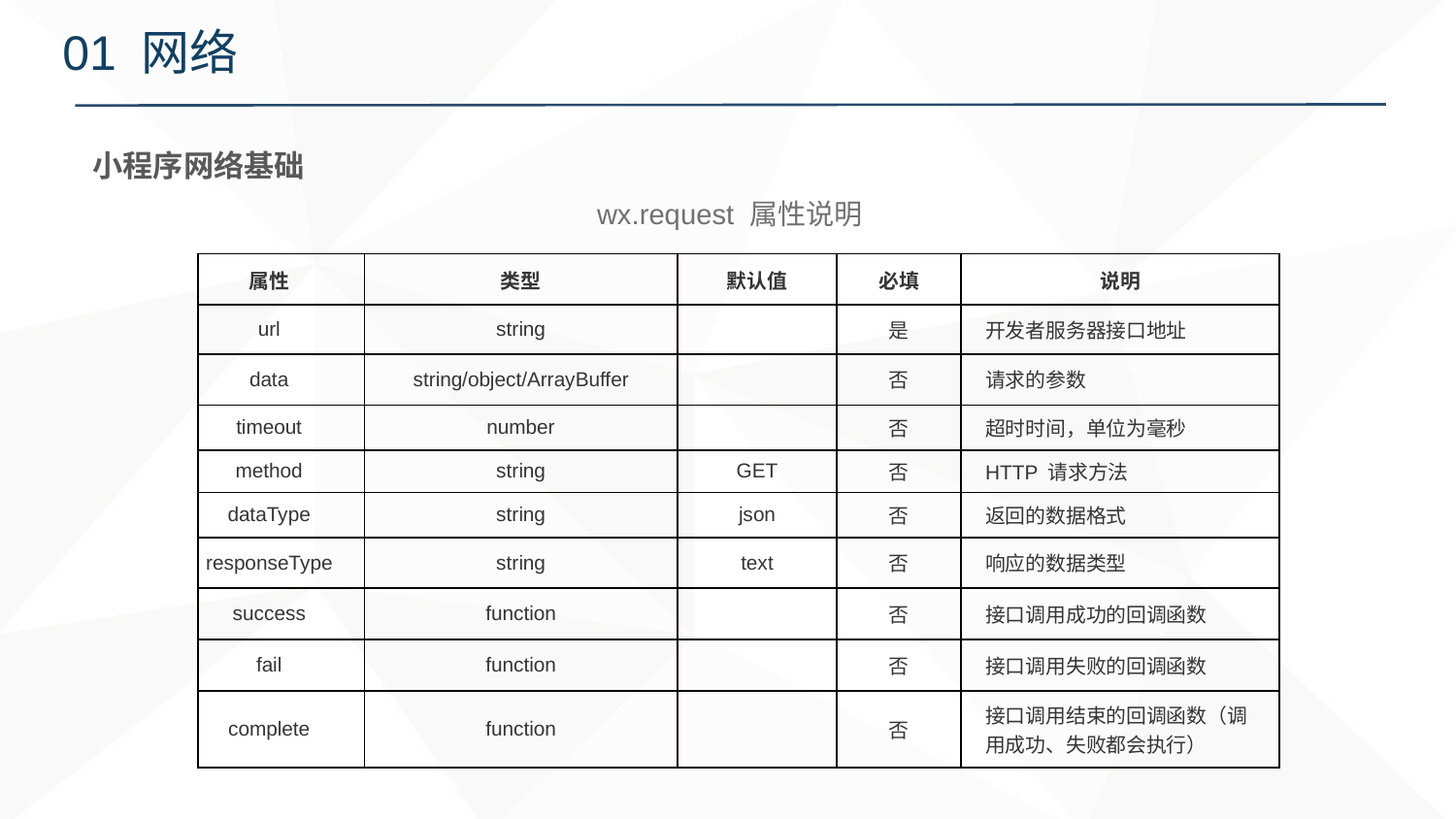

# 01 网络
小程序网络基础
wx.request 属性说明
| 属性 | 类型 | 默认值 | 必填 | 说明 |
| --- | --- | --- | --- | --- |
| url | string |  | 是 | 开发者服务器接口地址 |
| data | string/object/ArrayBuffer |  | 否 | 请求的参数 |
| timeout | number |  | 否 | 超时时间，单位为毫秒 |
| method | string | GET | 否 | HTTP 请求方法 |
| dataType | string | json | 否 | 返回的数据格式 |
| responseType | string | text | 否 | 响应的数据类型 |
| success | function |  | 否 | 接口调用成功的回调函数 |
| fail | function |  | 否 | 接口调用失败的回调函数 |
| complete | function |  | 否 | 接口调用结束的回调函数（调用成功、失败都会执行） |